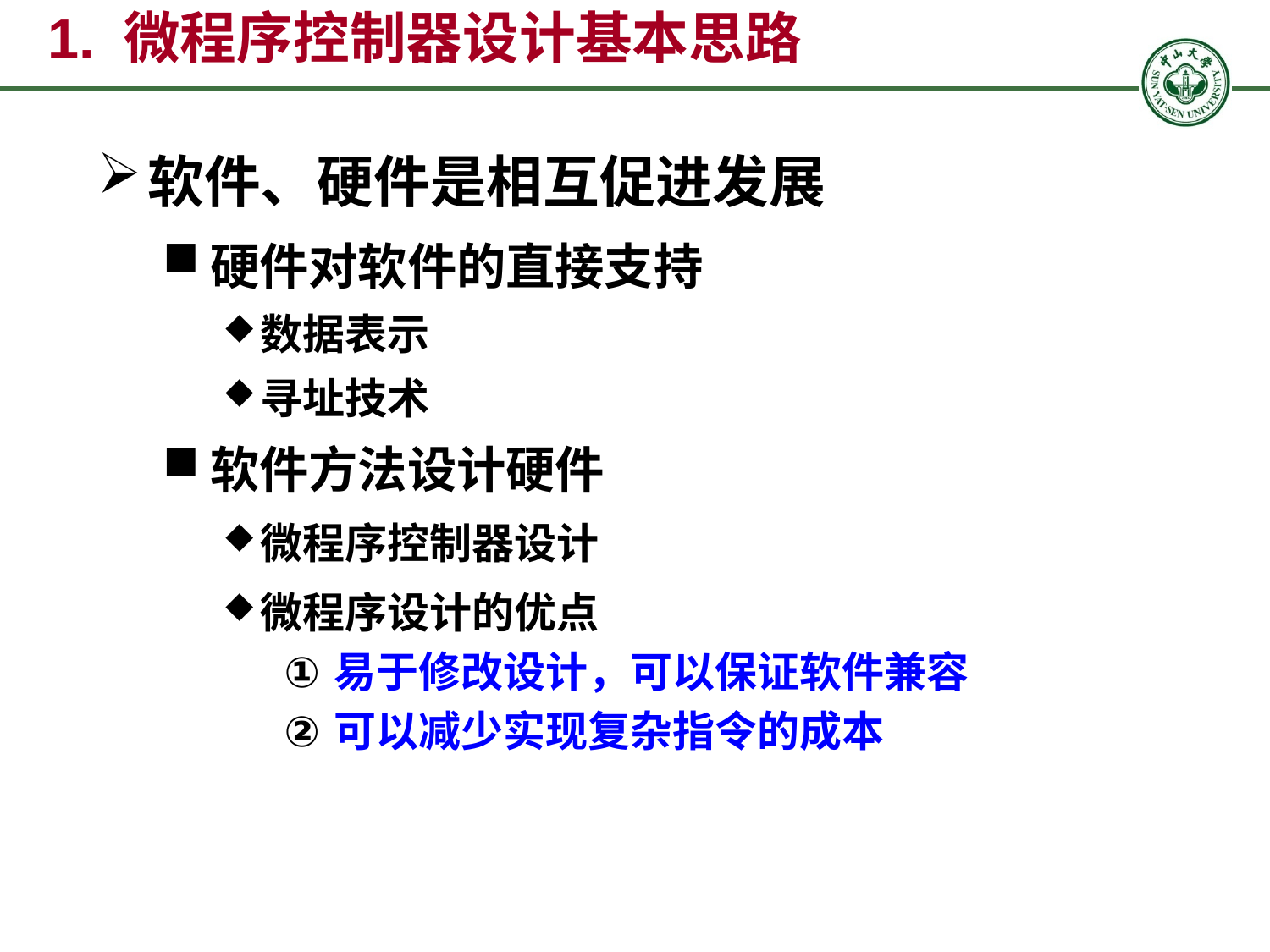

# 1. 微程序控制器设计基本思路
软件、硬件是相互促进发展
硬件对软件的直接支持
数据表示
寻址技术
软件方法设计硬件
微程序控制器设计
微程序设计的优点
易于修改设计，可以保证软件兼容
可以减少实现复杂指令的成本